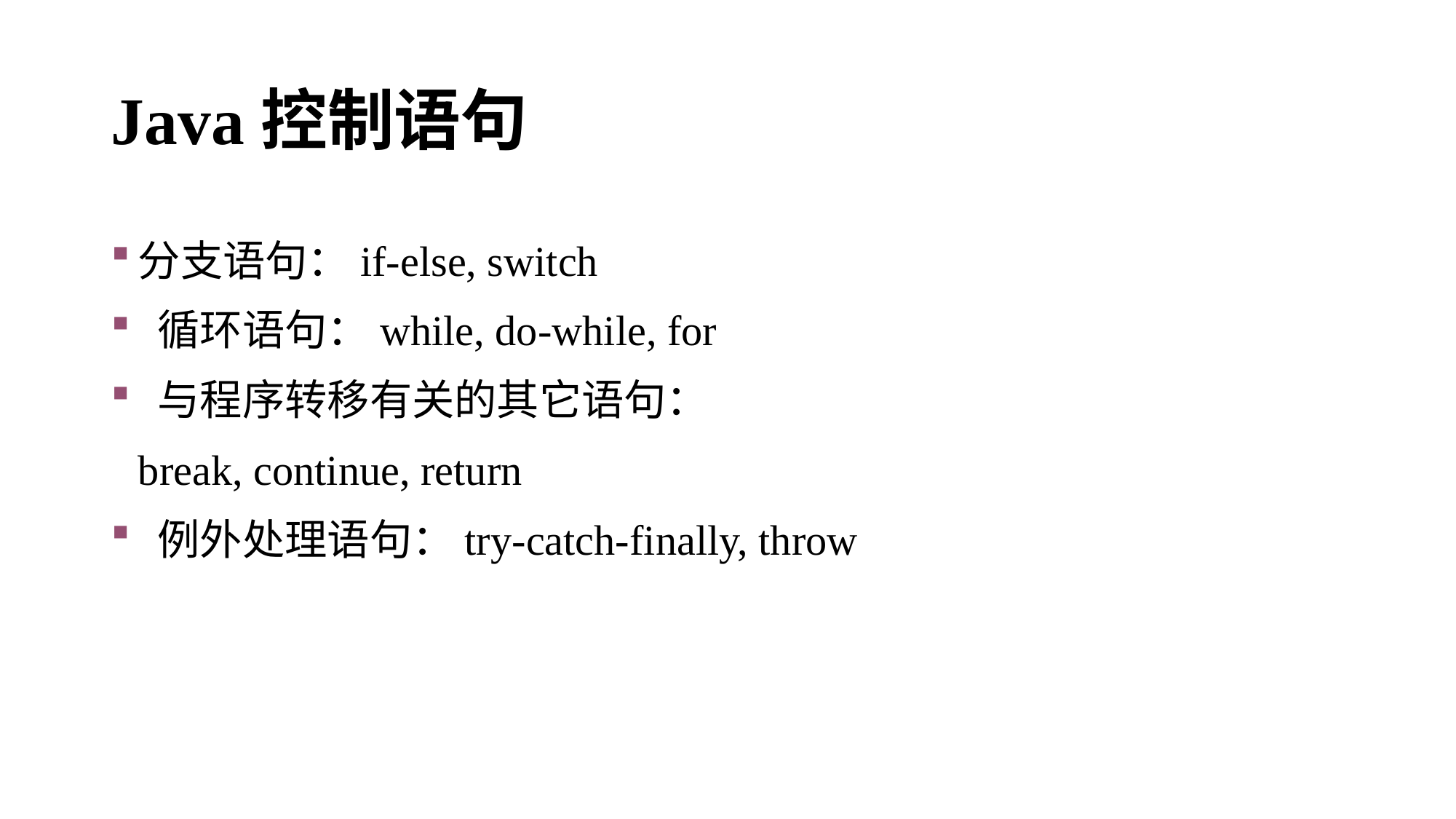

# Java控制语句
分支语句：if-else, switch
 循环语句：while, do-while, for
 与程序转移有关的其它语句：
	break, continue, return
 例外处理语句：try-catch-finally, throw